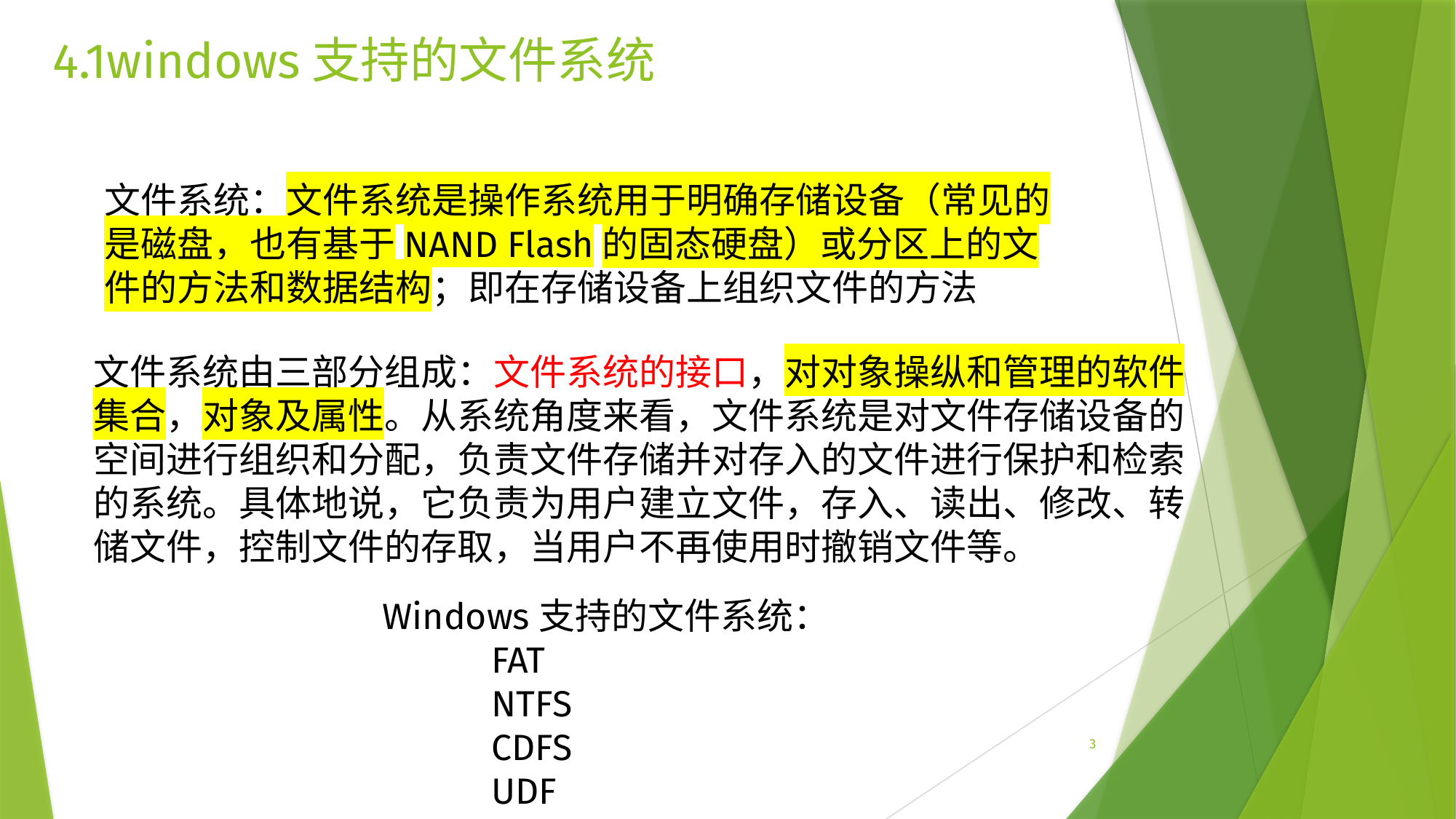

# 4.1windows支持的文件系统
文件系统：文件系统是操作系统用于明确存储设备（常见的是磁盘，也有基于NAND Flash的固态硬盘）或分区上的文件的方法和数据结构；即在存储设备上组织文件的方法
文件系统由三部分组成：文件系统的接口，对对象操纵和管理的软件集合，对象及属性。从系统角度来看，文件系统是对文件存储设备的空间进行组织和分配，负责文件存储并对存入的文件进行保护和检索的系统。具体地说，它负责为用户建立文件，存入、读出、修改、转储文件，控制文件的存取，当用户不再使用时撤销文件等。
Windows支持的文件系统：
	FAT
	NTFS
	CDFS
	UDF
3